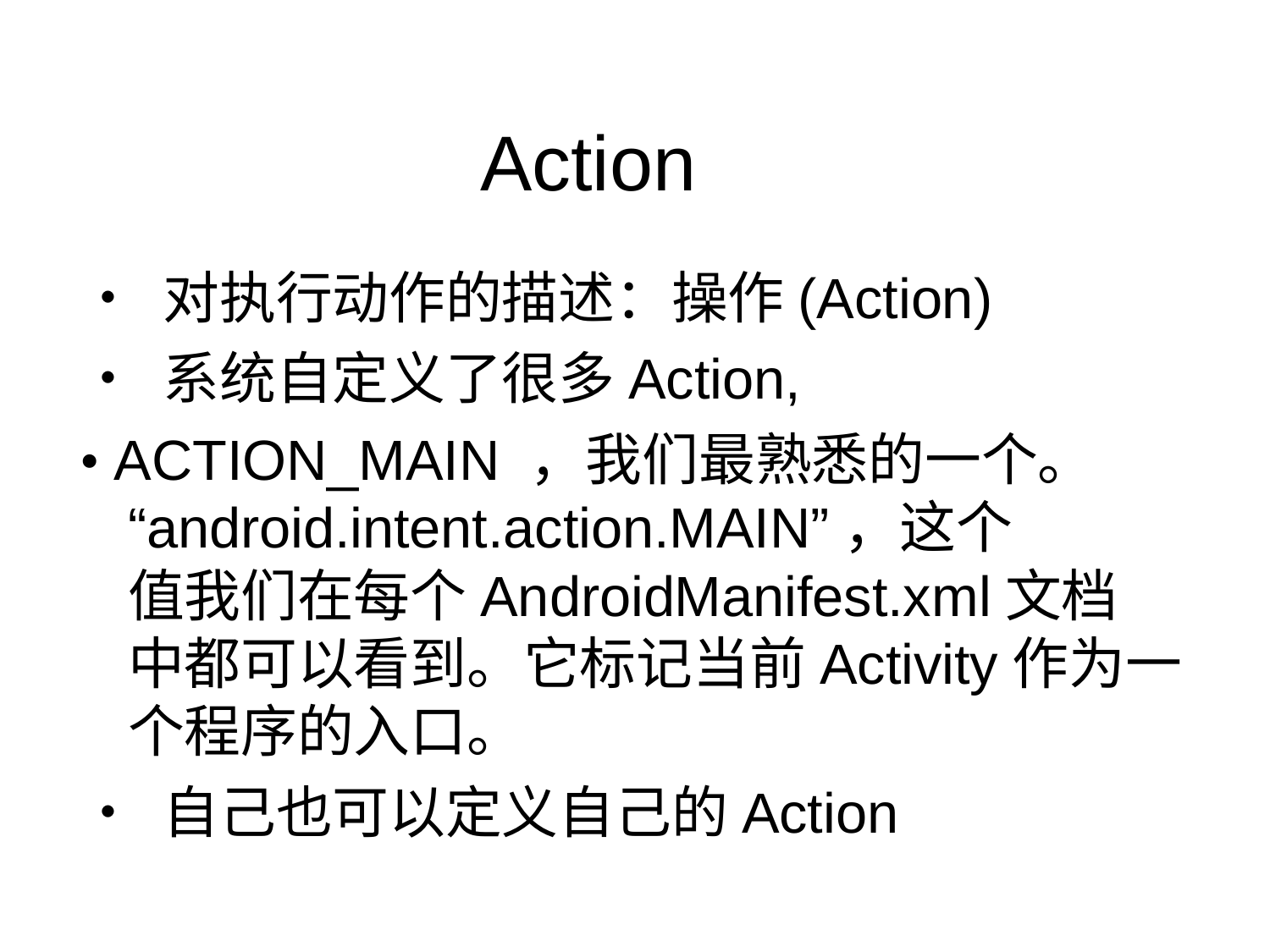

Action

• 对执行动作的描述：操作(Action)
• 系统自定义了很多Action,
• ACTION_MAIN ，我们最熟悉的一个。
	“android.intent.action.MAIN”，这个
	值我们在每个AndroidManifest.xml文档
	中都可以看到。它标记当前Activity作为一
	个程序的入口。
• 自己也可以定义自己的Action